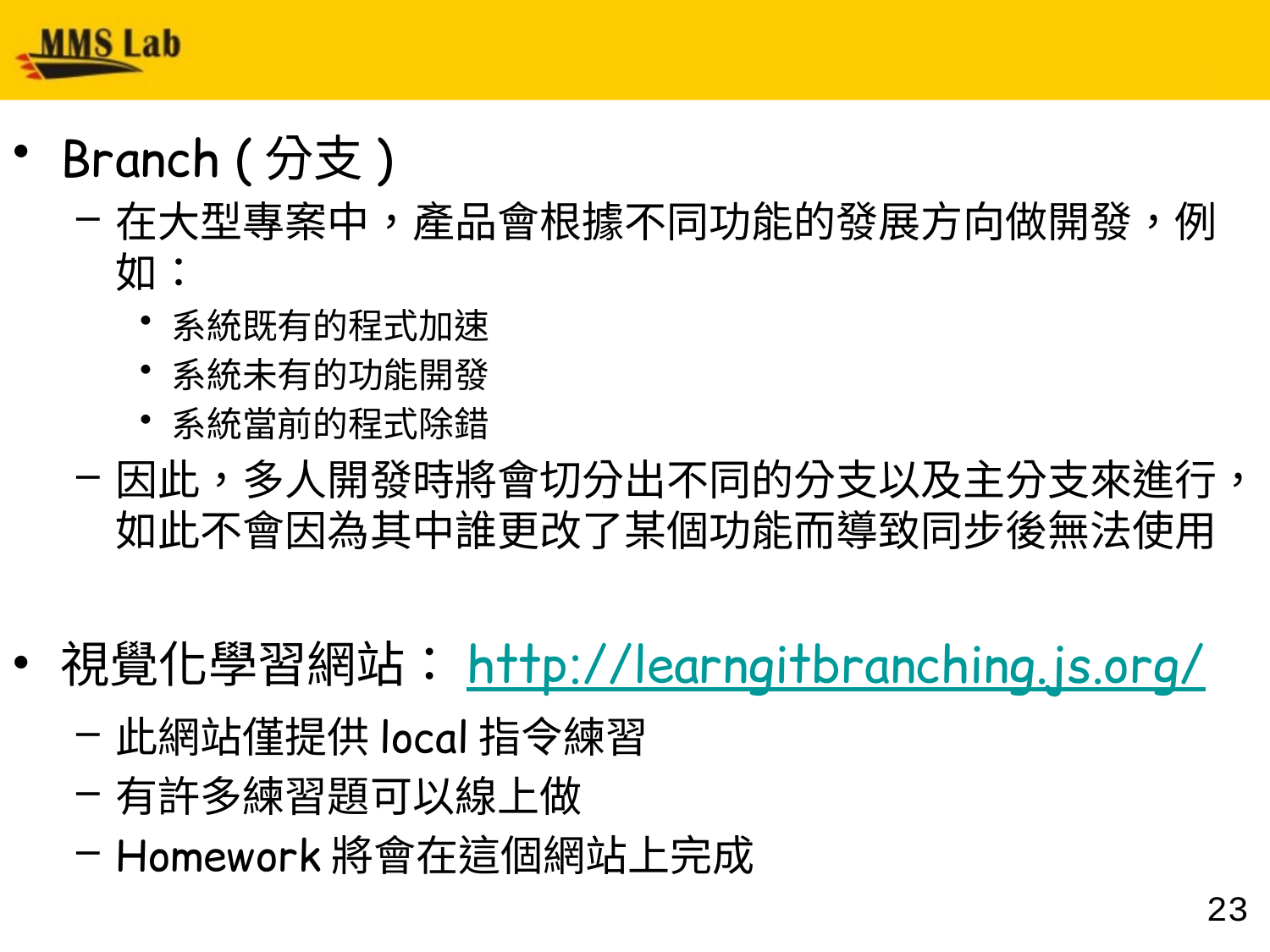

#
Branch (分支)
在大型專案中，產品會根據不同功能的發展方向做開發，例如：
系統既有的程式加速
系統未有的功能開發
系統當前的程式除錯
因此，多人開發時將會切分出不同的分支以及主分支來進行，如此不會因為其中誰更改了某個功能而導致同步後無法使用

視覺化學習網站：http://learngitbranching.js.org/
此網站僅提供local指令練習
有許多練習題可以線上做
Homework將會在這個網站上完成

23